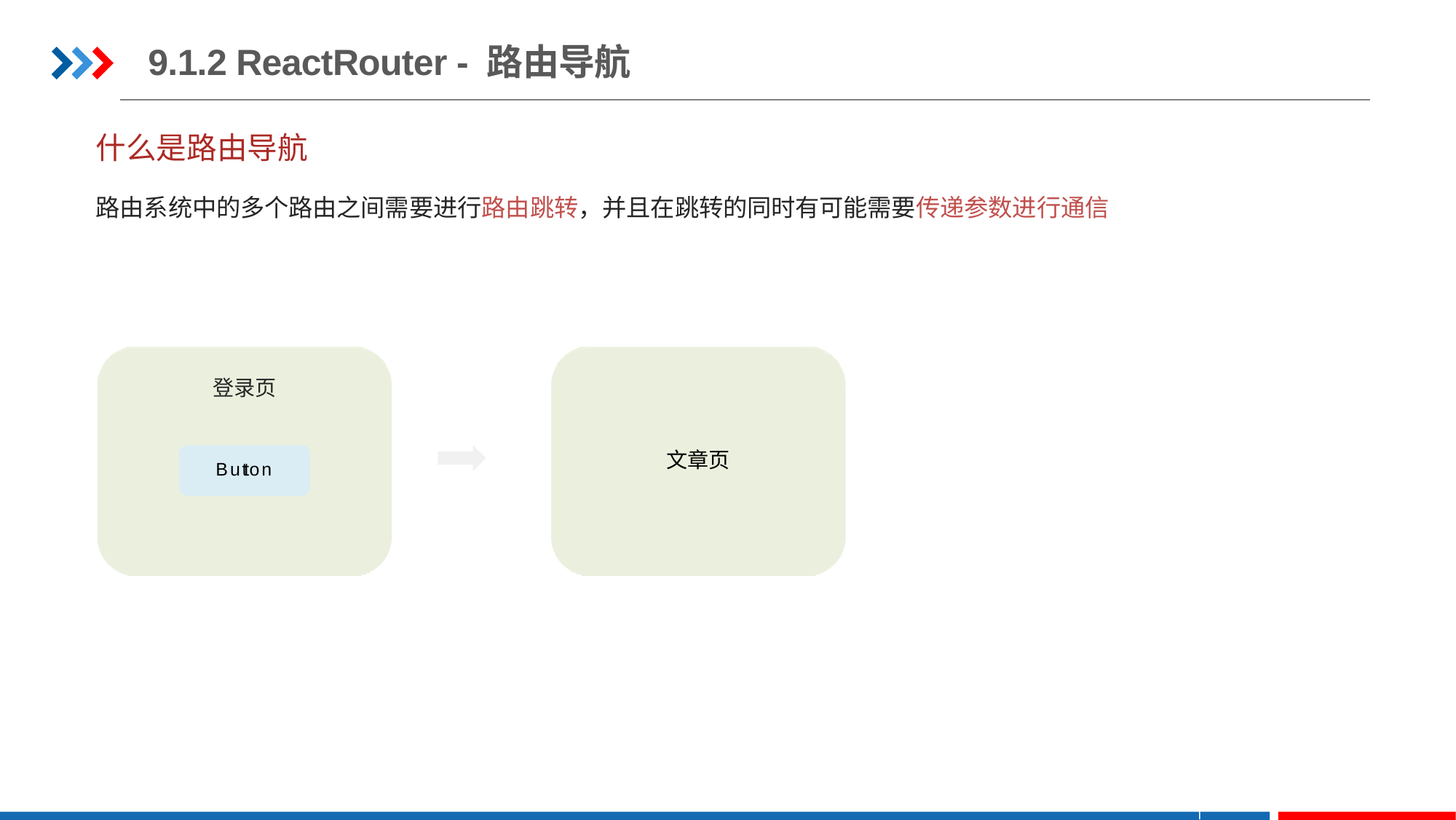

9.1.2 ReactRouter - 路由导航
什么是路由导航

路由系统中的多个路由之间需要进行路由跳转，并且在跳转的同时有可能需要传递参数进行通信

登录页

文章页
Button